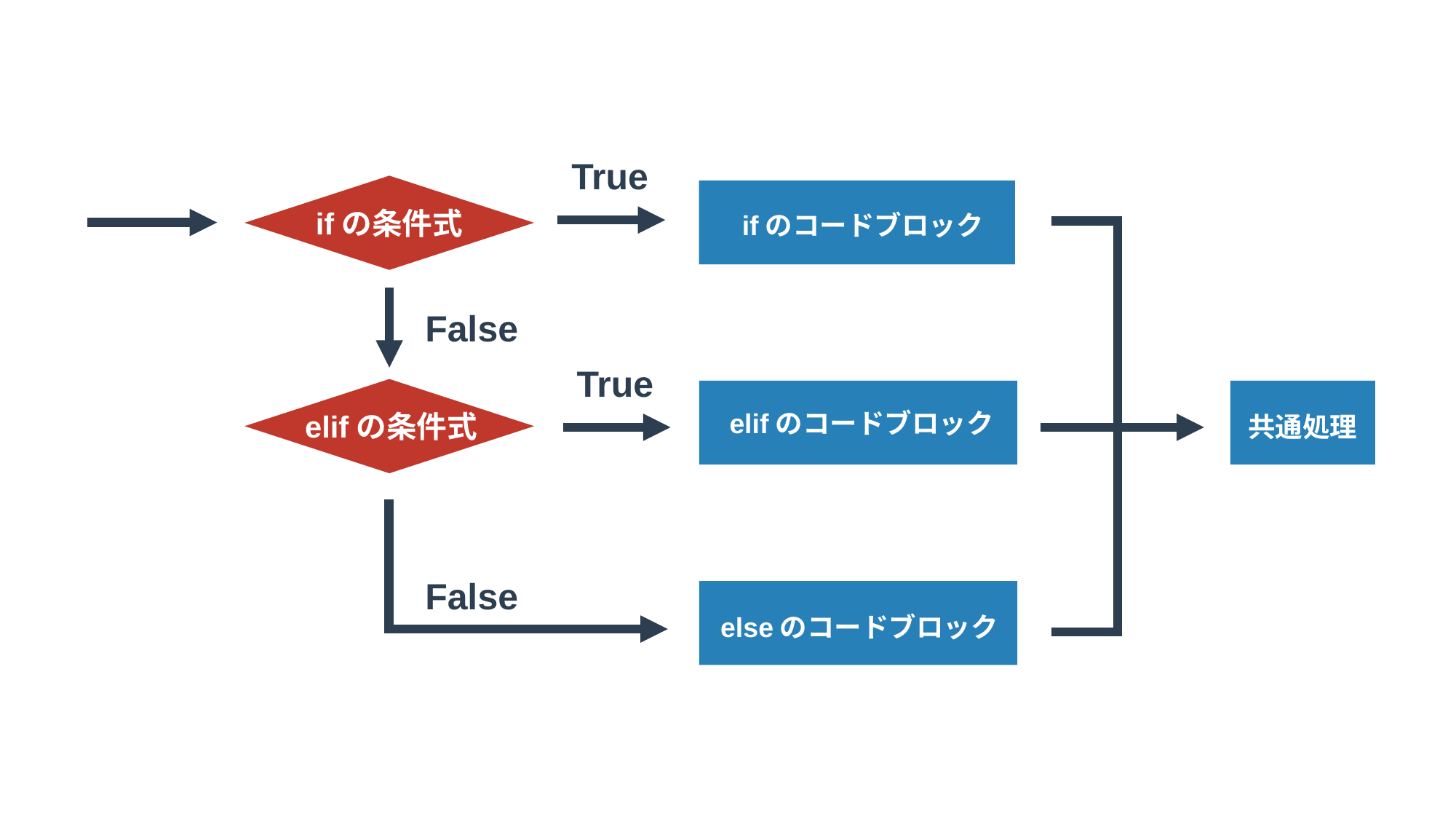

True

ifの条件式
ifのコードブロック
False
True

elifのコードブロック
elifの条件式
共通処理
False

elseのコードブロック